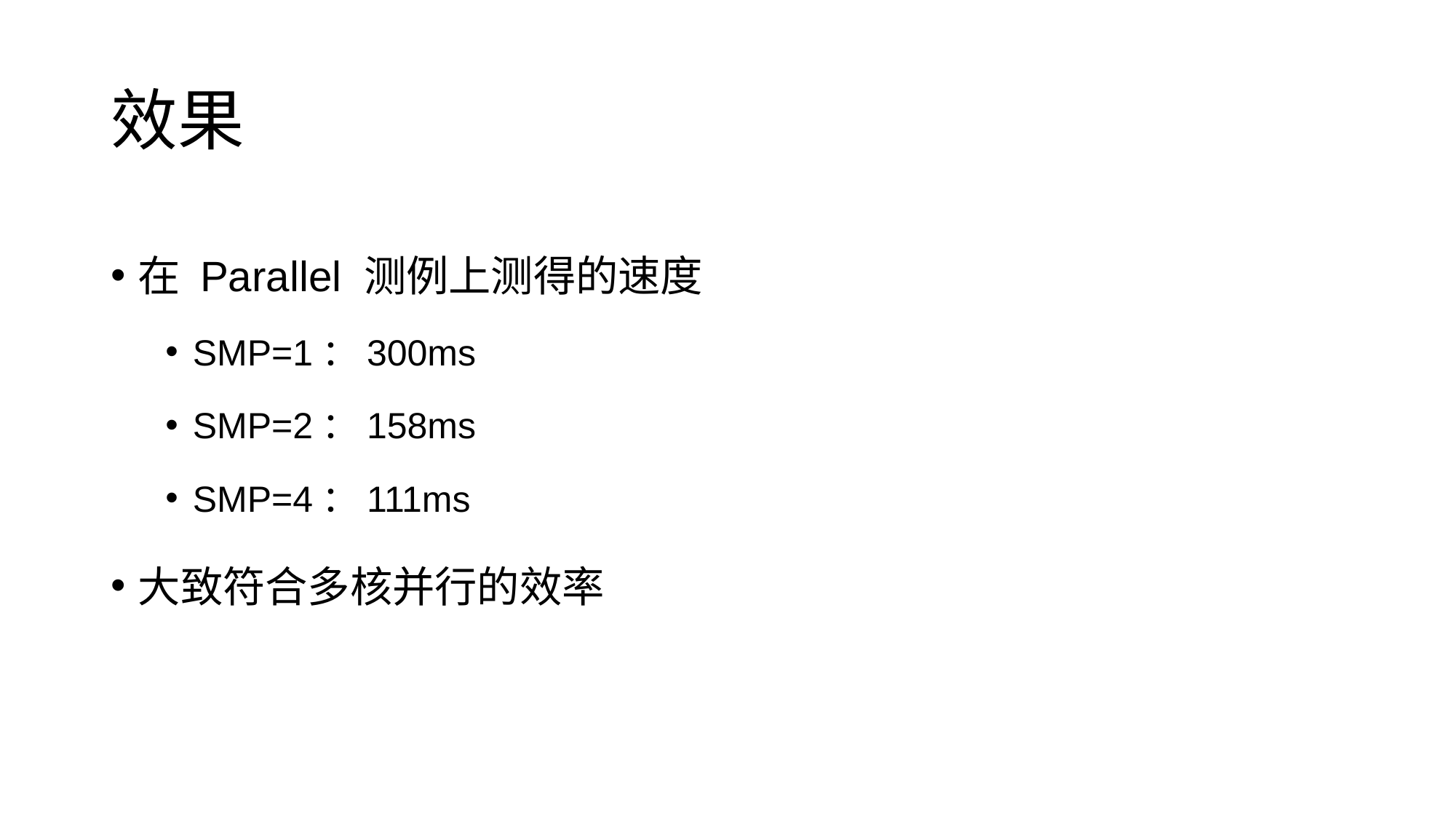

# 效果
在 Parallel 测例上测得的速度
SMP=1：300ms
SMP=2：158ms
SMP=4：111ms
大致符合多核并行的效率